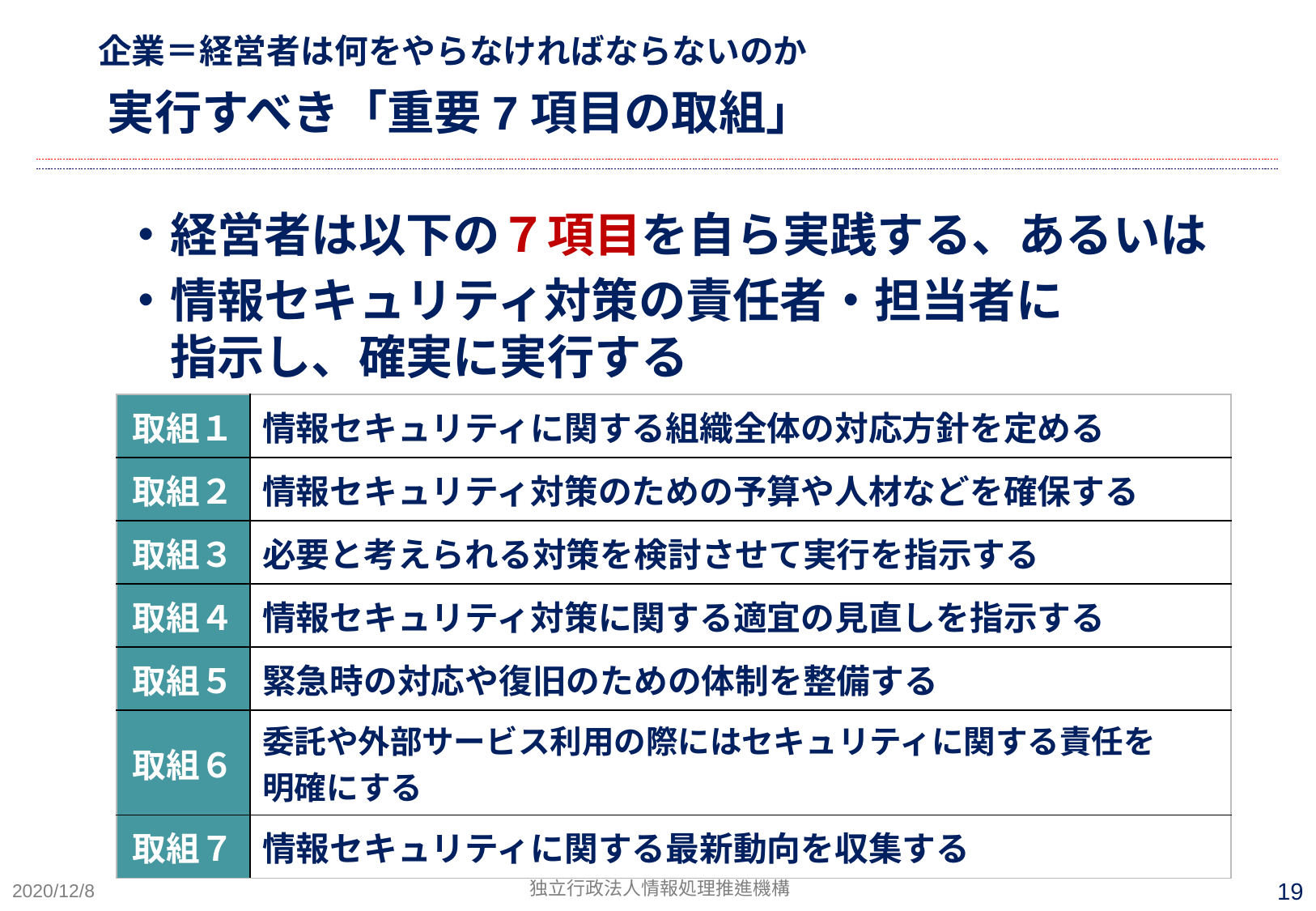

企業＝経営者は何をやらなければならないのか
実行すべき「重要7項目の取組」
・経営者は以下の７項目を自ら実践する、あるいは
・情報セキュリティ対策の責任者・担当者に
　指示し、確実に実行する
| 取組１ | 情報セキュリティに関する組織全体の対応方針を定める |
| --- | --- |
| 取組２ | 情報セキュリティ対策のための予算や人材などを確保する |
| 取組３ | 必要と考えられる対策を検討させて実行を指示する |
| 取組４ | 情報セキュリティ対策に関する適宜の見直しを指示する |
| 取組５ | 緊急時の対応や復旧のための体制を整備する |
| 取組６ | 委託や外部サービス利用の際にはセキュリティに関する責任を 明確にする |
| 取組７ | 情報セキュリティに関する最新動向を収集する |
19
独立行政法人情報処理推進機構
2020/12/8
19